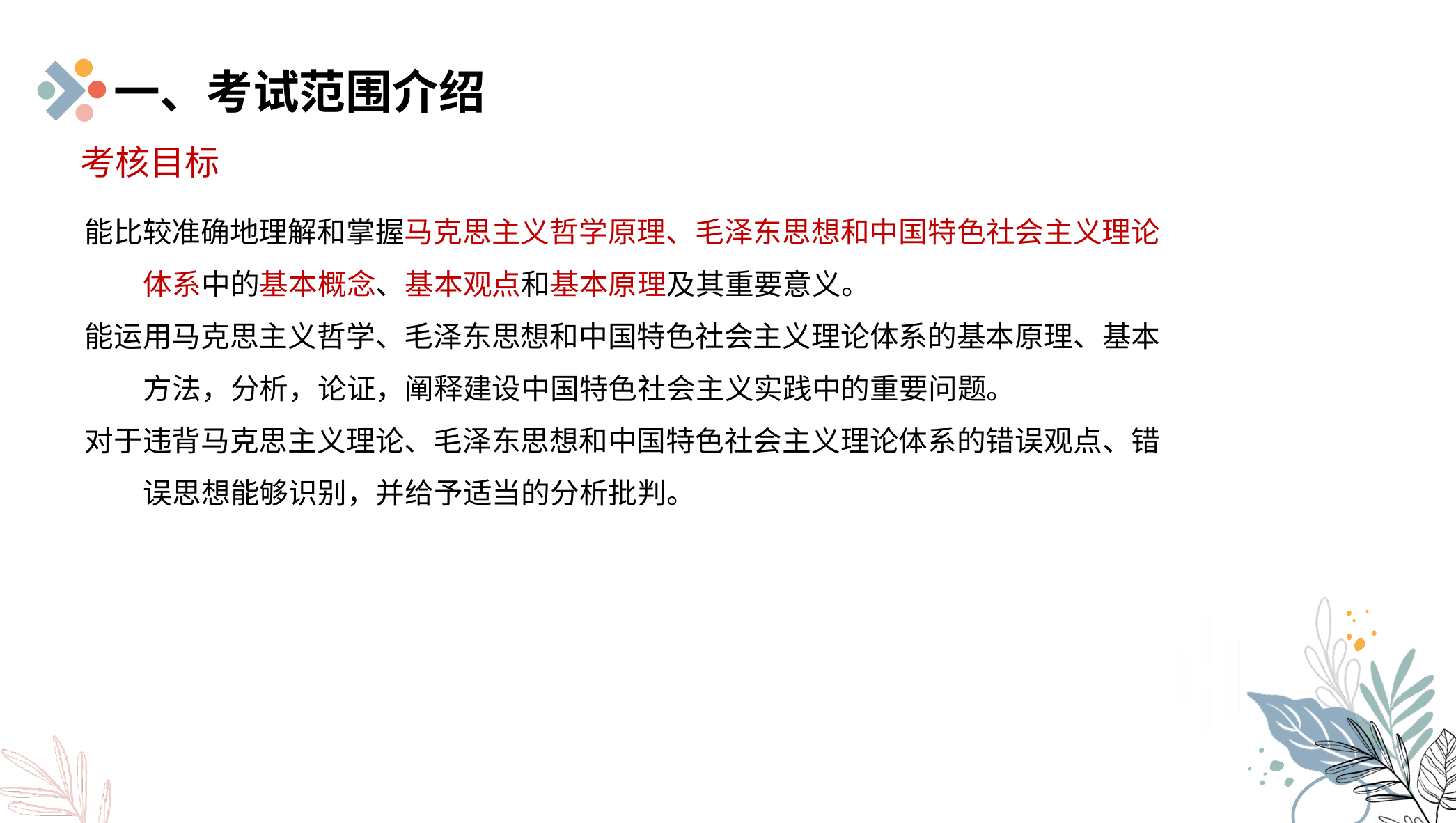

一、考试范围介绍
考核目标
能比较准确地理解和掌握马克思主义哲学原理、毛泽东思想和中国特色社会主义理论体系中的基本概念、基本观点和基本原理及其重要意义。
能运用马克思主义哲学、毛泽东思想和中国特色社会主义理论体系的基本原理、基本方法，分析，论证，阐释建设中国特色社会主义实践中的重要问题。
对于违背马克思主义理论、毛泽东思想和中国特色社会主义理论体系的错误观点、错误思想能够识别，并给予适当的分析批判。